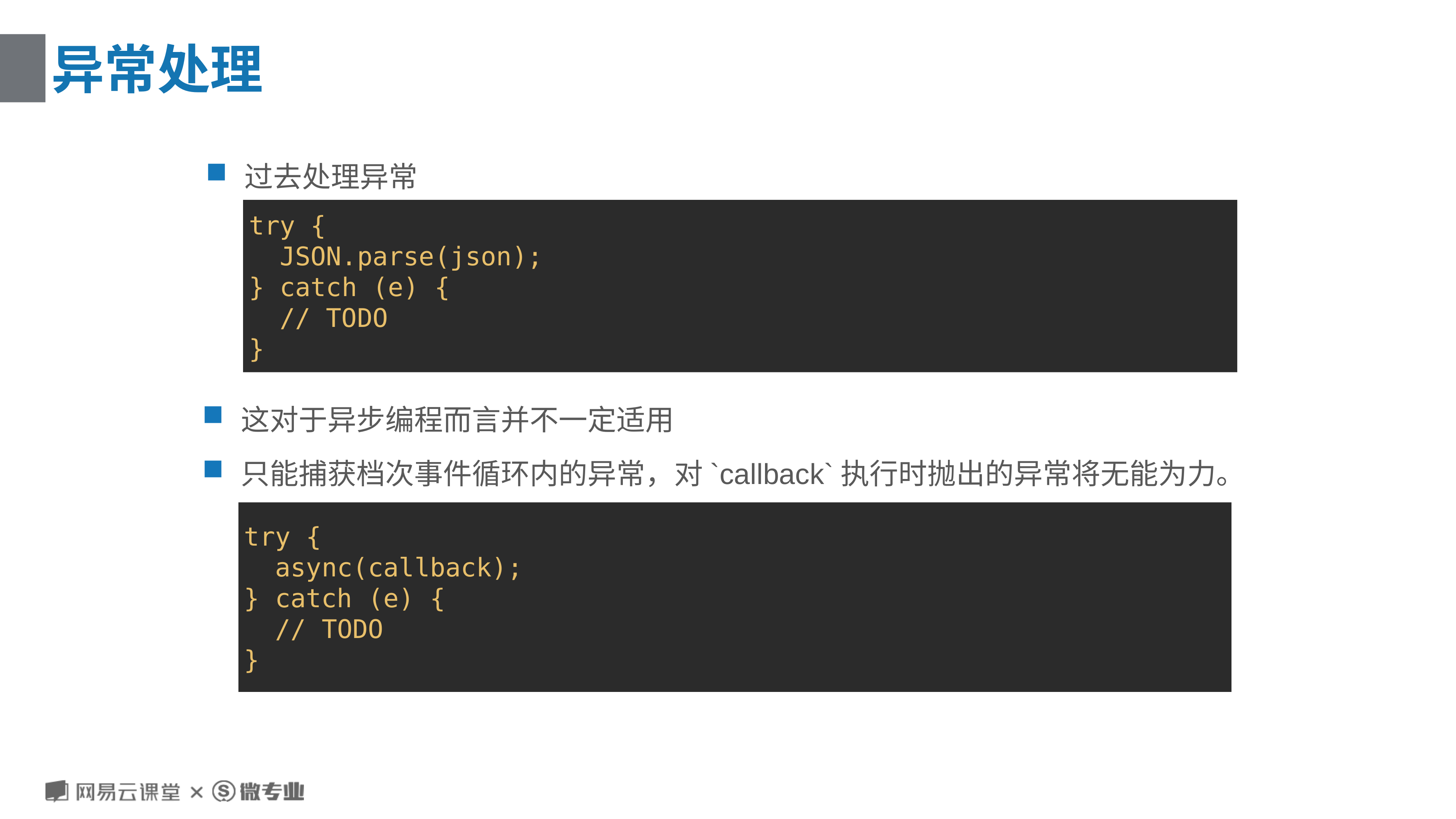

# 异常处理
过去处理异常
try {
  JSON.parse(json);
} catch (e) {
  // TODO
}

这对于异步编程而言并不一定适用
只能捕获档次事件循环内的异常，对`callback`执行时抛出的异常将无能为力。
try {
  async(callback);
} catch (e) {
  // TODO
}